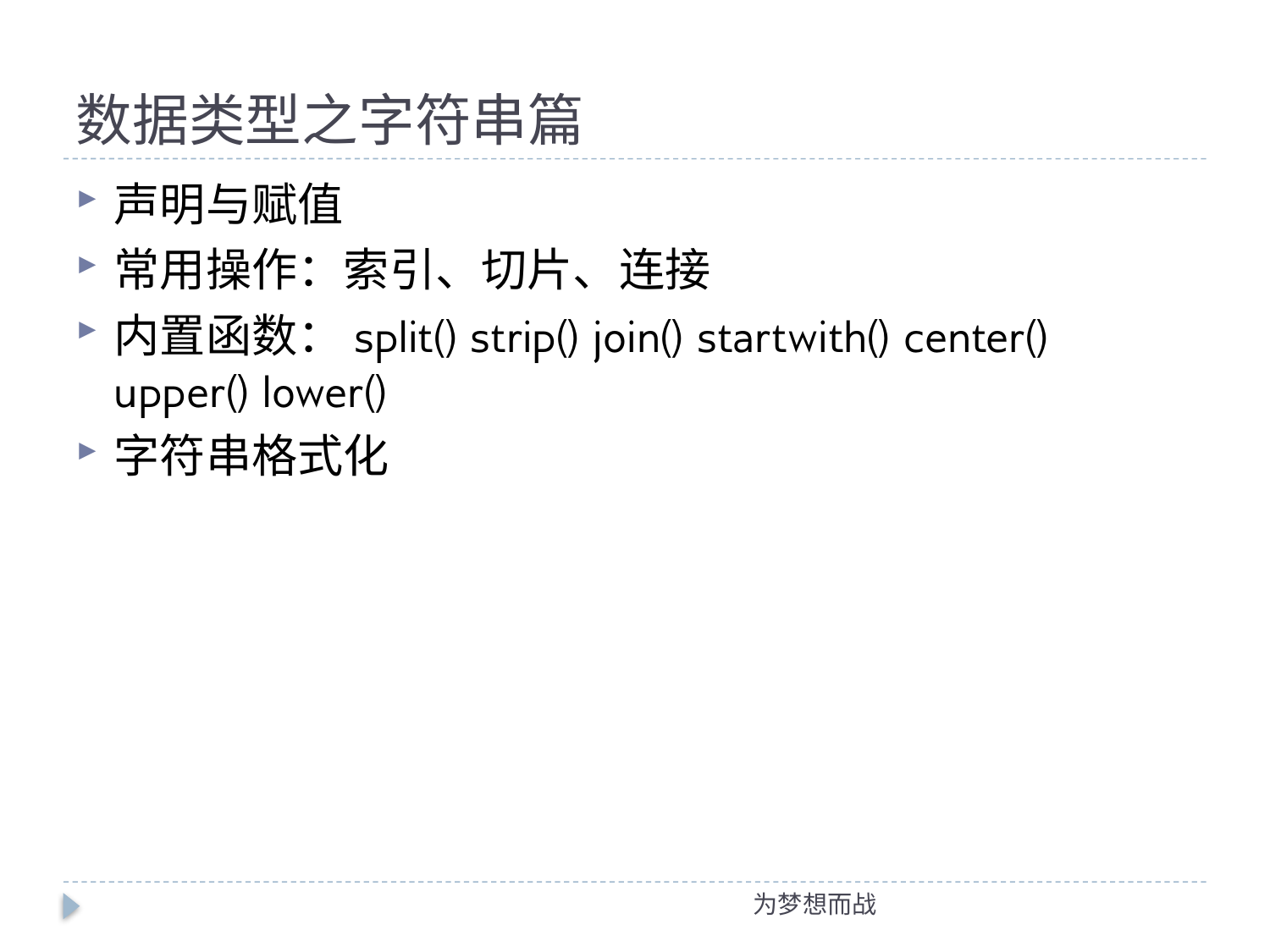

# 数据类型之字符串篇
声明与赋值
常用操作：索引、切片、连接
内置函数：split() strip() join() startwith() center() upper() lower()
字符串格式化
为梦想而战